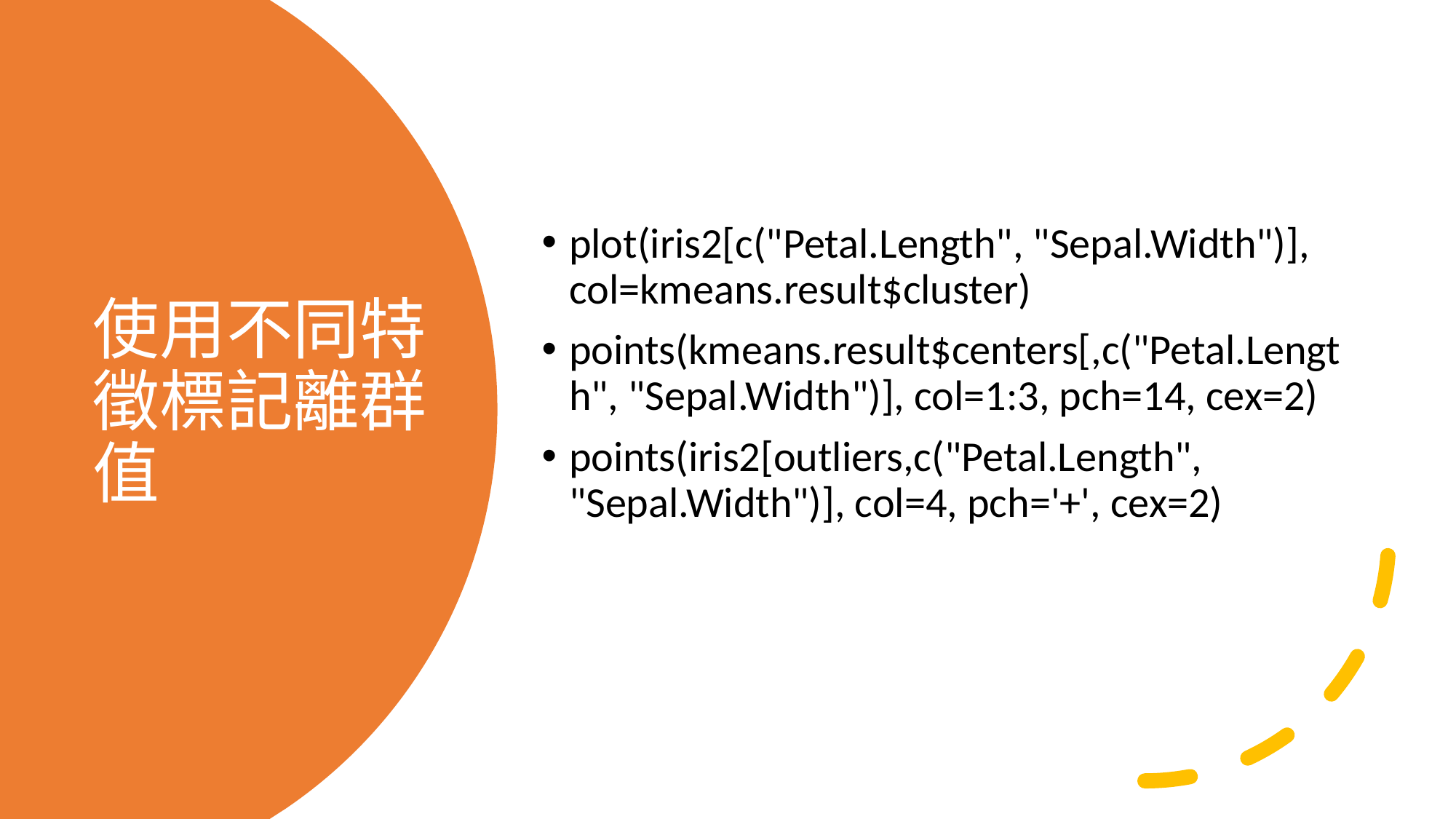

plot(iris2[c("Petal.Length", "Sepal.Width")], col=kmeans.result$cluster)
points(kmeans.result$centers[,c("Petal.Length", "Sepal.Width")], col=1:3, pch=14, cex=2)
points(iris2[outliers,c("Petal.Length", "Sepal.Width")], col=4, pch='+', cex=2)

# 使用不同特徵標記離群值